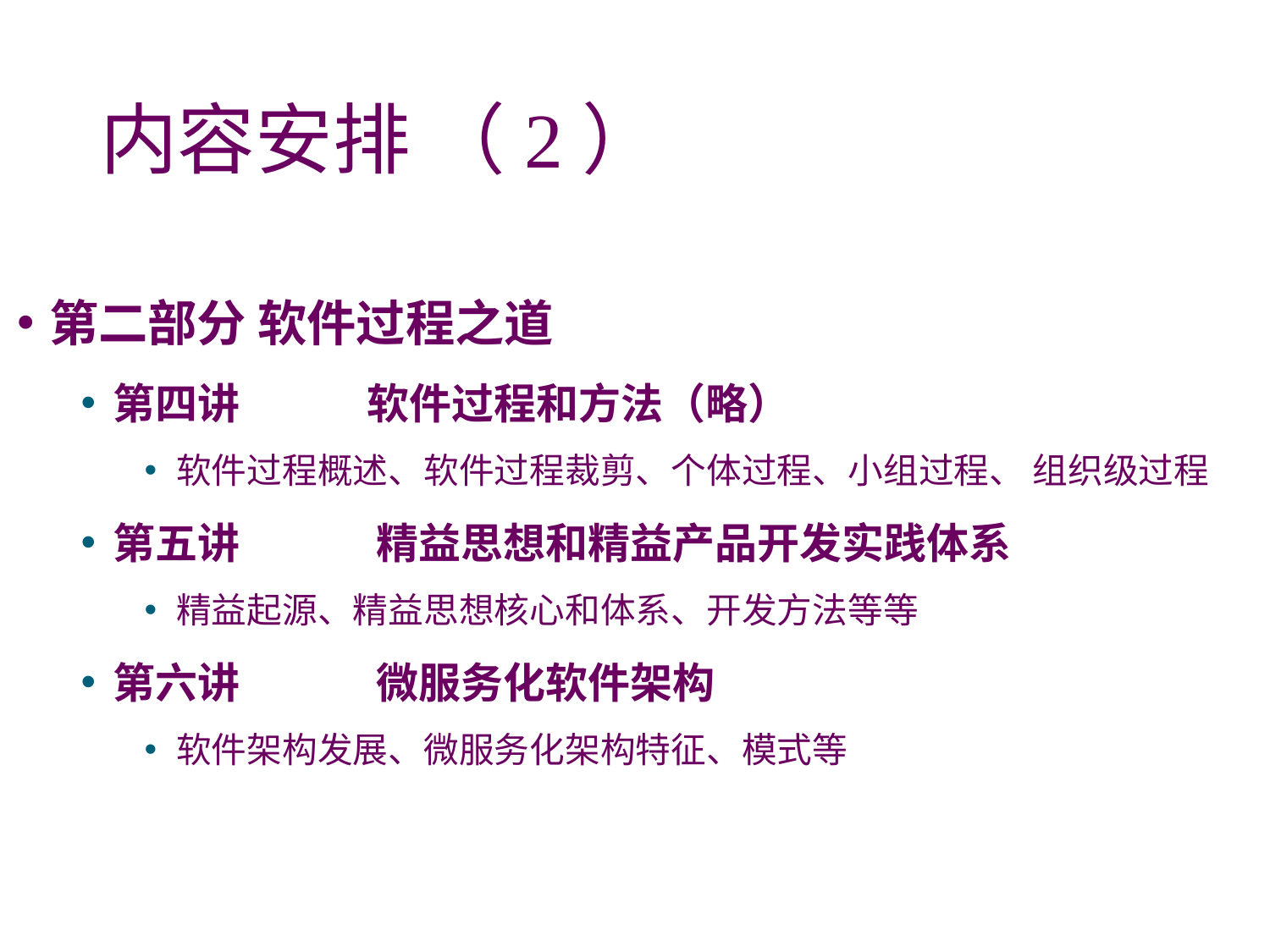

# 内容安排 （2）
第二部分 软件过程之道
第四讲	软件过程和方法（略）
软件过程概述、软件过程裁剪、个体过程、小组过程、 组织级过程
第五讲	 精益思想和精益产品开发实践体系
精益起源、精益思想核心和体系、开发方法等等
第六讲	 微服务化软件架构
软件架构发展、微服务化架构特征、模式等